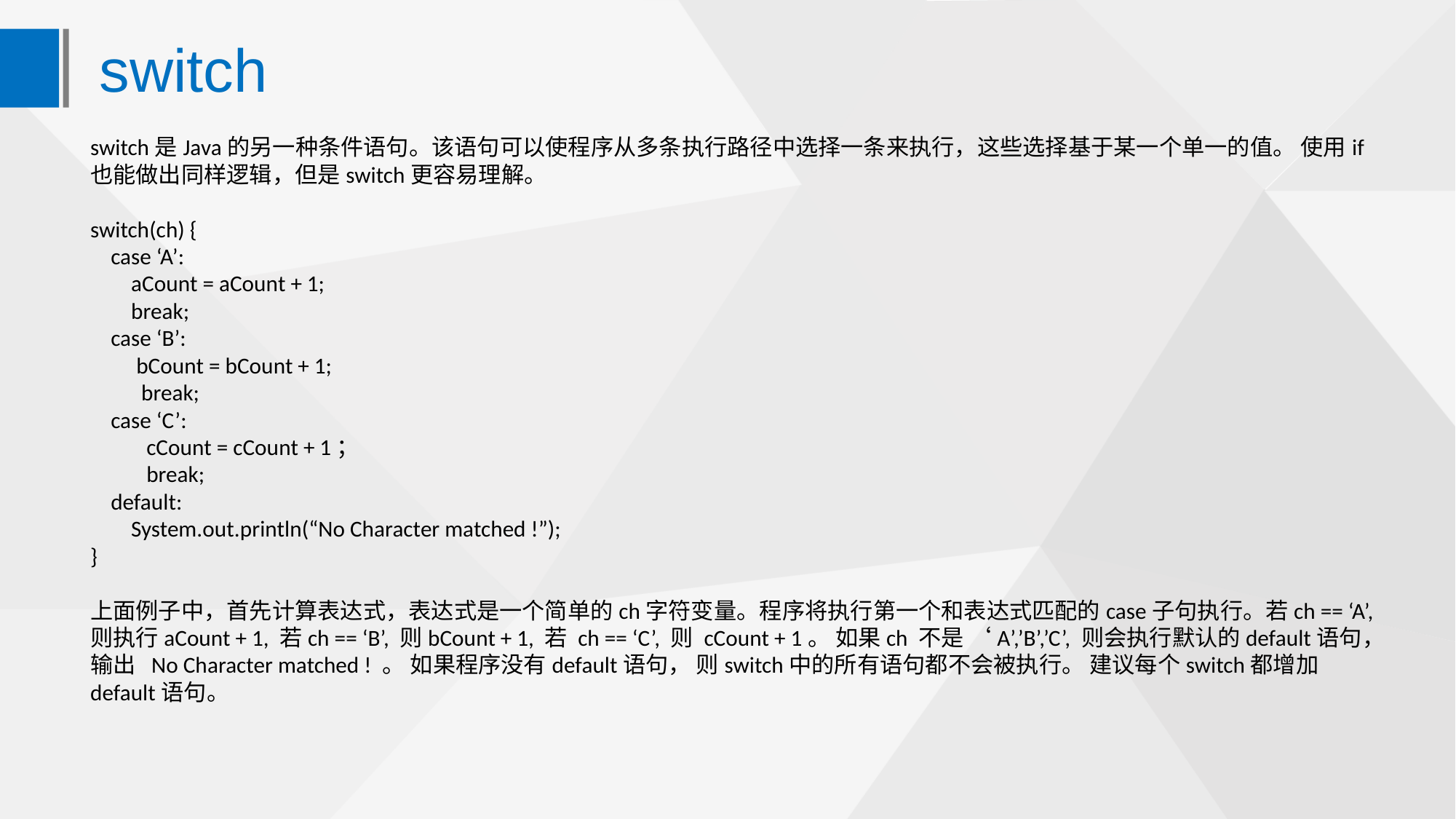

switch

switch是Java的另一种条件语句。该语句可以使程序从多条执行路径中选择一条来执行，这些选择基于某一个单一的值。 使用if也能做出同样逻辑，但是switch更容易理解。

switch(ch) {
    case ‘A’:
        aCount = aCount + 1;
        break;
    case ‘B’:
         bCount = bCount + 1;
          break;
    case ‘C’:
           cCount = cCount + 1；
           break;
    default:
        System.out.println(“No Character matched !”);
}

上面例子中，首先计算表达式，表达式是一个简单的ch字符变量。程序将执行第一个和表达式匹配的case子句执行。若ch == ‘A’, 则执行aCount + 1, 若ch == ‘B’, 则bCount + 1, 若 ch == ‘C’, 则 cCount + 1。 如果ch 不是 ‘A’,’B’,’C’, 则会执行默认的default语句，输出  No Character matched ! 。 如果程序没有default语句， 则switch中的所有语句都不会被执行。 建议每个switch都增加default语句。